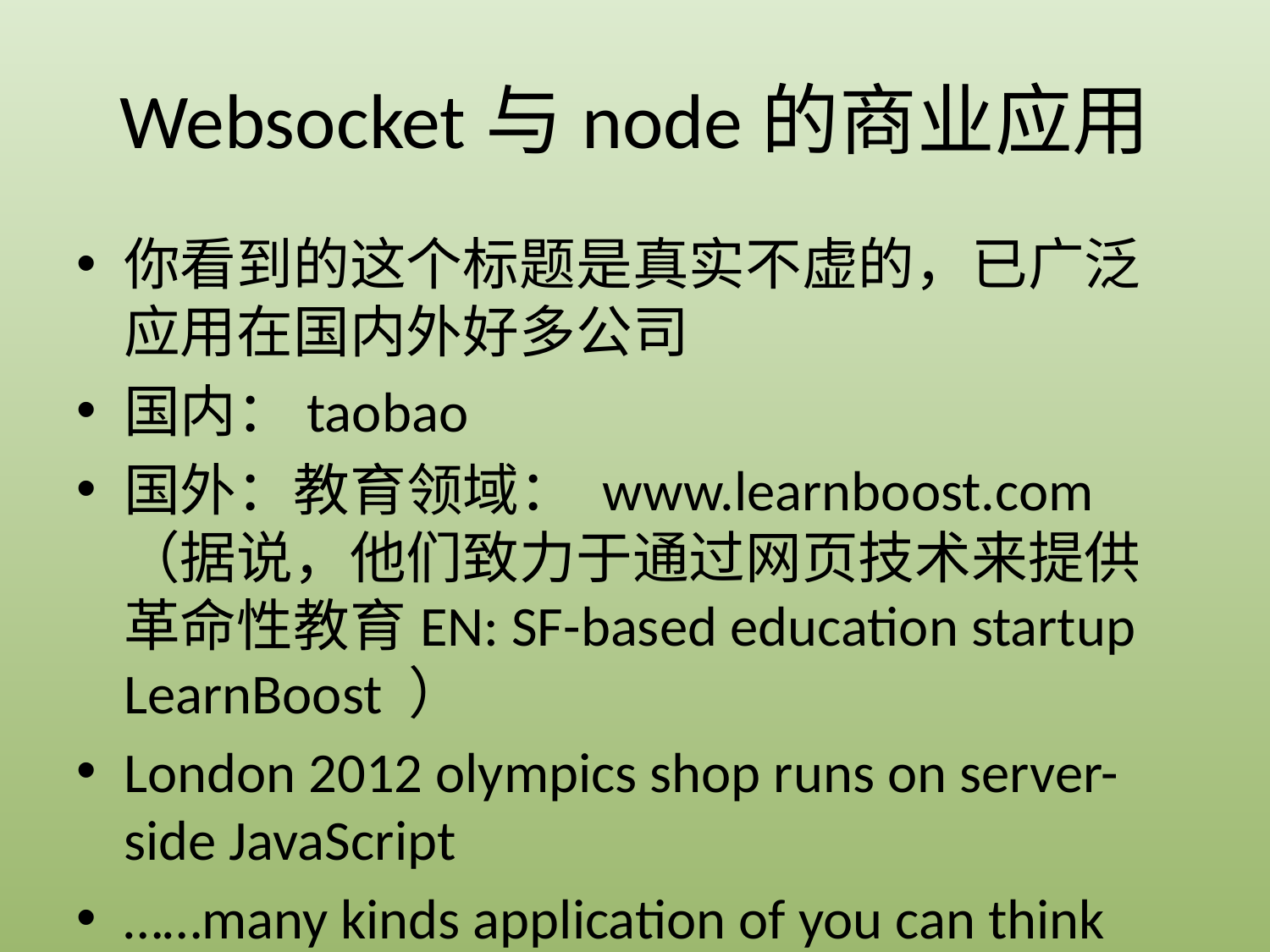

# Websocket与node的商业应用
你看到的这个标题是真实不虚的，已广泛应用在国内外好多公司
国内：taobao
国外：教育领域： www.learnboost.com（据说，他们致力于通过网页技术来提供革命性教育EN: SF-based education startup LearnBoost ）
London 2012 olympics shop runs on server-side JavaScript
……many kinds application of you can think